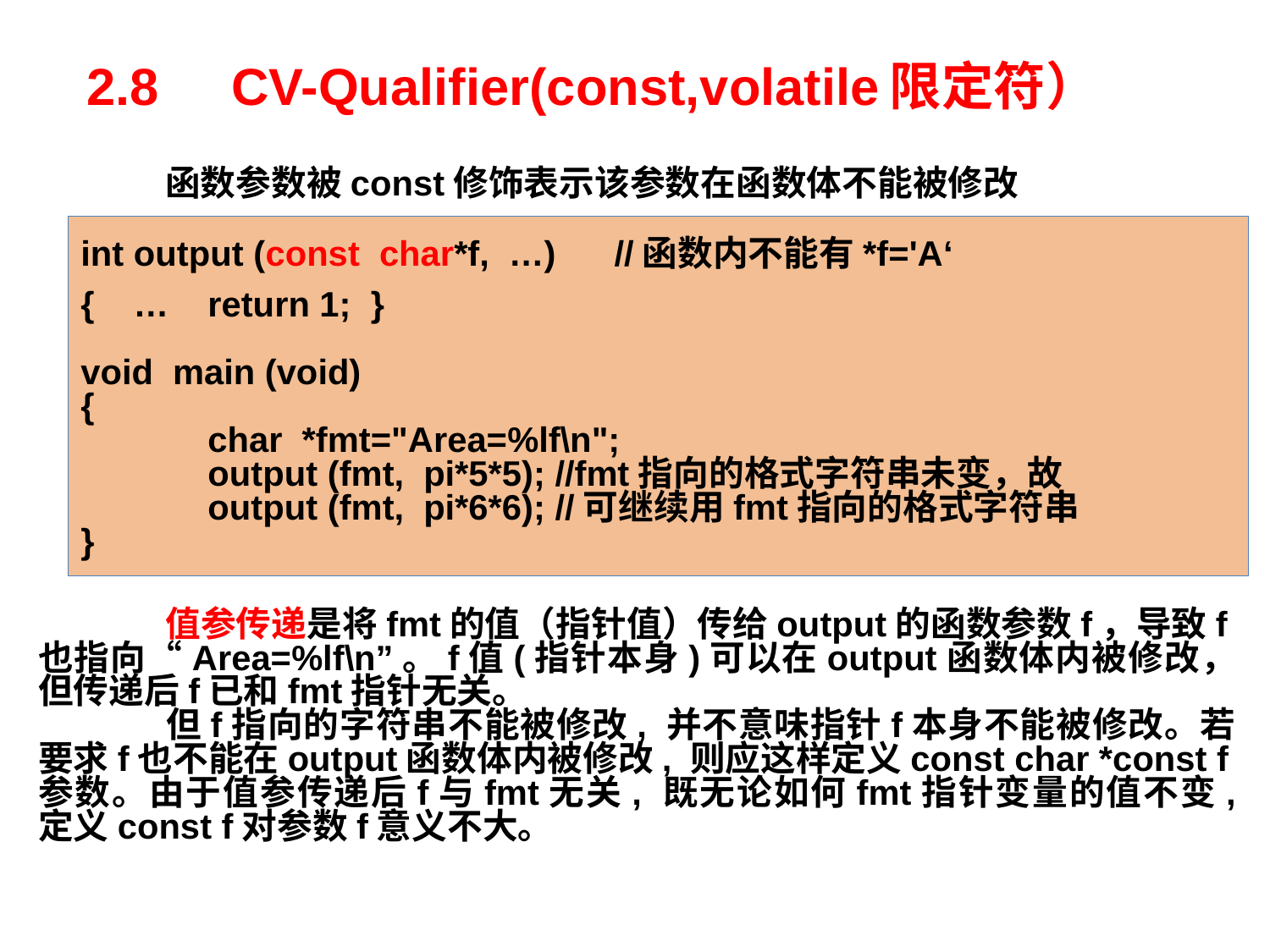

# 2.8　CV-Qualifier(const,volatile限定符）
	函数参数被const修饰表示该参数在函数体不能被修改

	值参传递是将fmt的值（指针值）传给output的函数参数f，导致f也指向“Area=%lf\n”。f值(指针本身)可以在output函数体内被修改，但传递后f已和fmt指针无关。
	但f指向的字符串不能被修改, 并不意味指针f本身不能被修改。若要求f也不能在output函数体内被修改, 则应这样定义const char *const f参数。由于值参传递后f与fmt无关, 既无论如何fmt指针变量的值不变, 定义const f对参数f意义不大。

int output (const  char*f,  …)      //函数内不能有*f='A‘
{    …	return 1;  }

void  main (void)
{
	char  *fmt="Area=%lf\n";
	output (fmt,  pi*5*5); //fmt指向的格式字符串未变，故
	output (fmt,  pi*6*6); //可继续用fmt指向的格式字符串
}